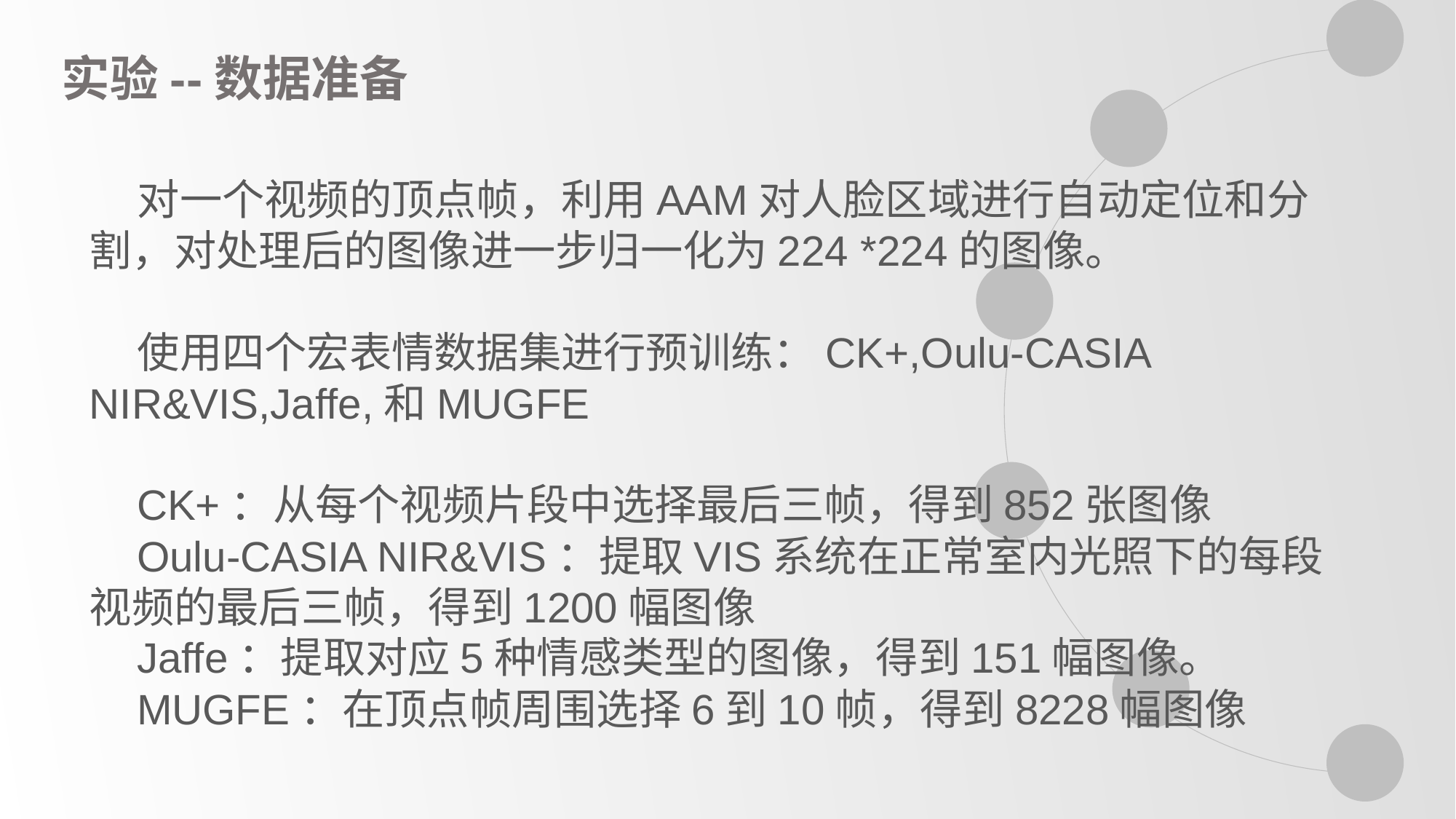

实验--数据准备
    对一个视频的顶点帧，利用AAM对人脸区域进行自动定位和分割，对处理后的图像进一步归一化为224 *224的图像。

    使用四个宏表情数据集进行预训练：CK+,Oulu-CASIA NIR&VIS,Jaffe,和MUGFE

    CK+：从每个视频片段中选择最后三帧，得到852张图像
    Oulu-CASIA NIR&VIS：提取VIS系统在正常室内光照下的每段视频的最后三帧，得到1200幅图像
    Jaffe：提取对应5种情感类型的图像，得到151幅图像。
    MUGFE：在顶点帧周围选择6到10帧，得到8228幅图像